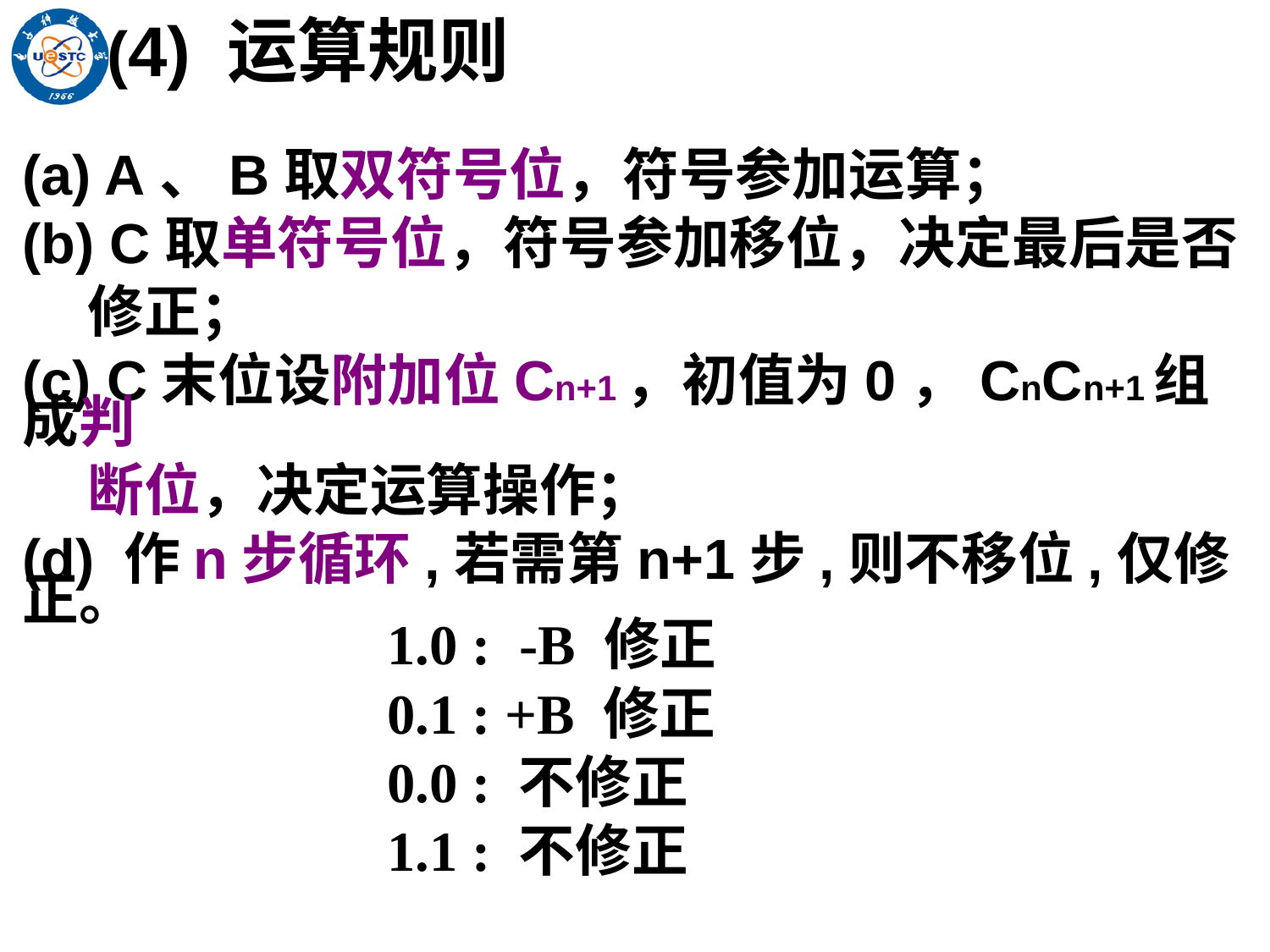

(4) 运算规则
(a) A、B取双符号位，符号参加运算；
(b) C取单符号位，符号参加移位，决定最后是否
    修正；
(c) C末位设附加位Cn+1，初值为0，CnCn+1组成判
    断位，决定运算操作；
(d) 作n步循环,若需第n+1步,则不移位,仅修正。
1.0 :  -B 修正
0.1 : +B 修正
0.0 : 不修正
1.1 : 不修正